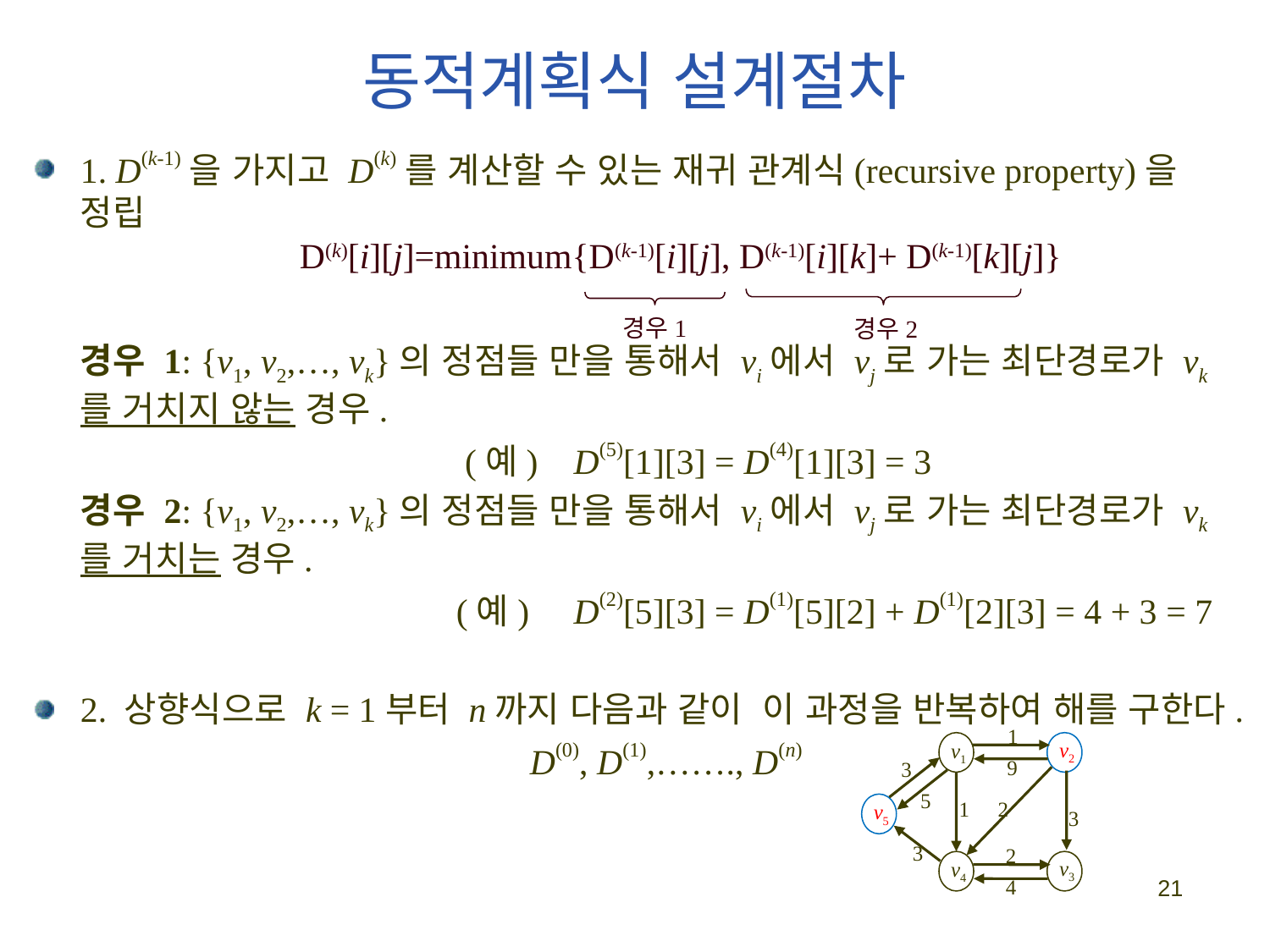

# 동적계획식 설계절차
1. D(k-1)을 가지고 D(k)를 계산할 수 있는 재귀 관계식(recursive property)을 정립

	경우 1: {v1, v2,…, vk}의 정점들 만을 통해서 vi에서 vj로 가는 최단경로가 vk를 거치지 않는 경우.
		                             (예)    D(5)[1][3] = D(4)[1][3] = 3
	경우 2: {v1, v2,…, vk}의 정점들 만을 통해서 vi에서 vj로 가는 최단경로가 vk를 거치는 경우.
		                            (예)     D(2)[5][3] = D(1)[5][2] + D(1)[2][3] = 4 + 3 = 7

2. 상향식으로 k = 1부터 n까지 다음과 같이  이 과정을 반복하여 해를 구한다.
 			                      D(0), D(1),……., D(n)

D(k)[i][j]=minimum{D(k-1)[i][j], D(k-1)[i][k]+ D(k-1)[k][j]}

경우1
경우2
1

v2
v1

9
3

5

1
2
v5
3

3
2

v3
v4

4

21